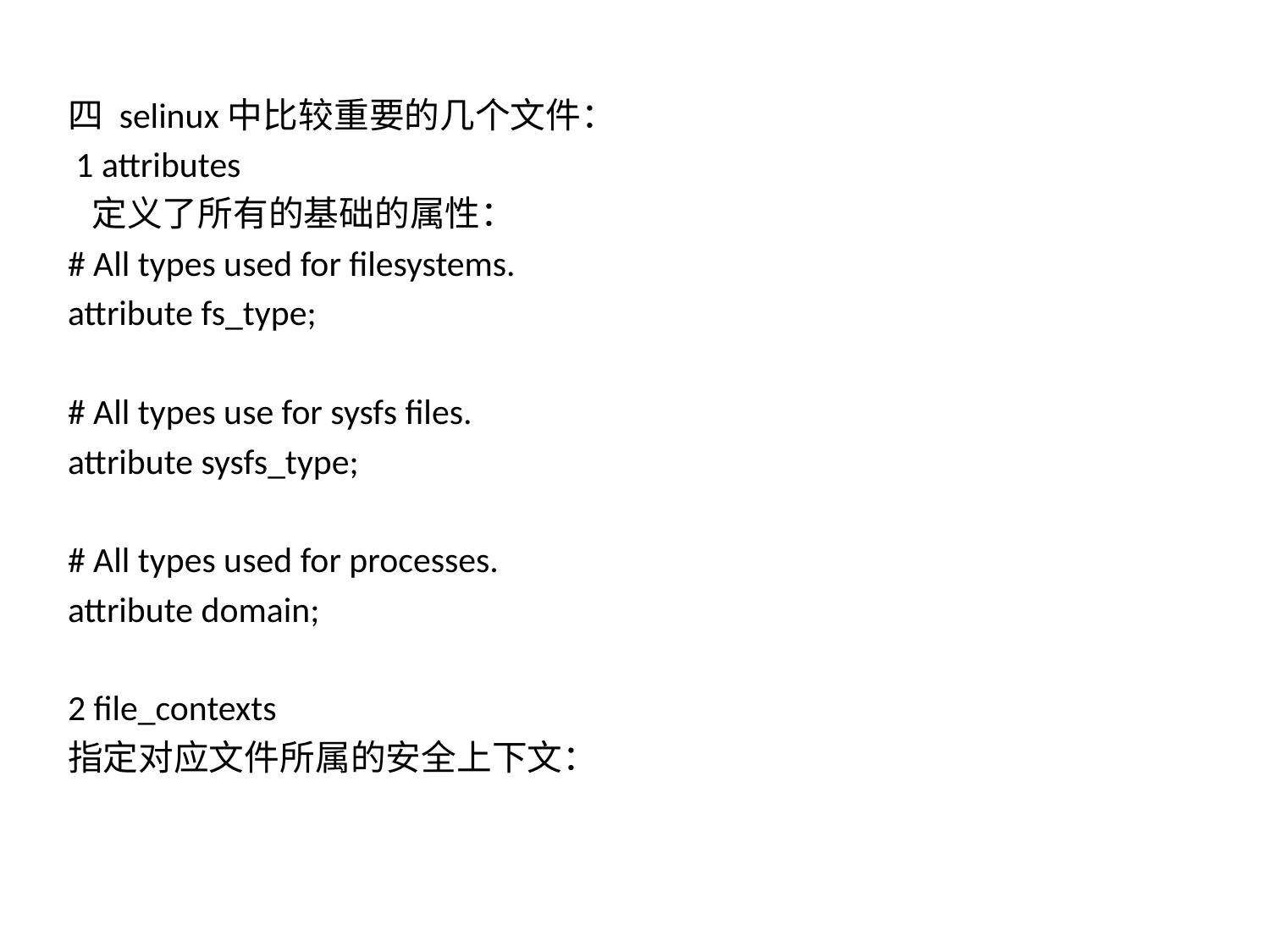

四 selinux中比较重要的几个文件：
 1 attributes
  定义了所有的基础的属性：
# All types used for filesystems.
attribute fs_type;

# All types use for sysfs files.
attribute sysfs_type;

# All types used for processes.
attribute domain;

2 file_contexts
指定对应文件所属的安全上下文：